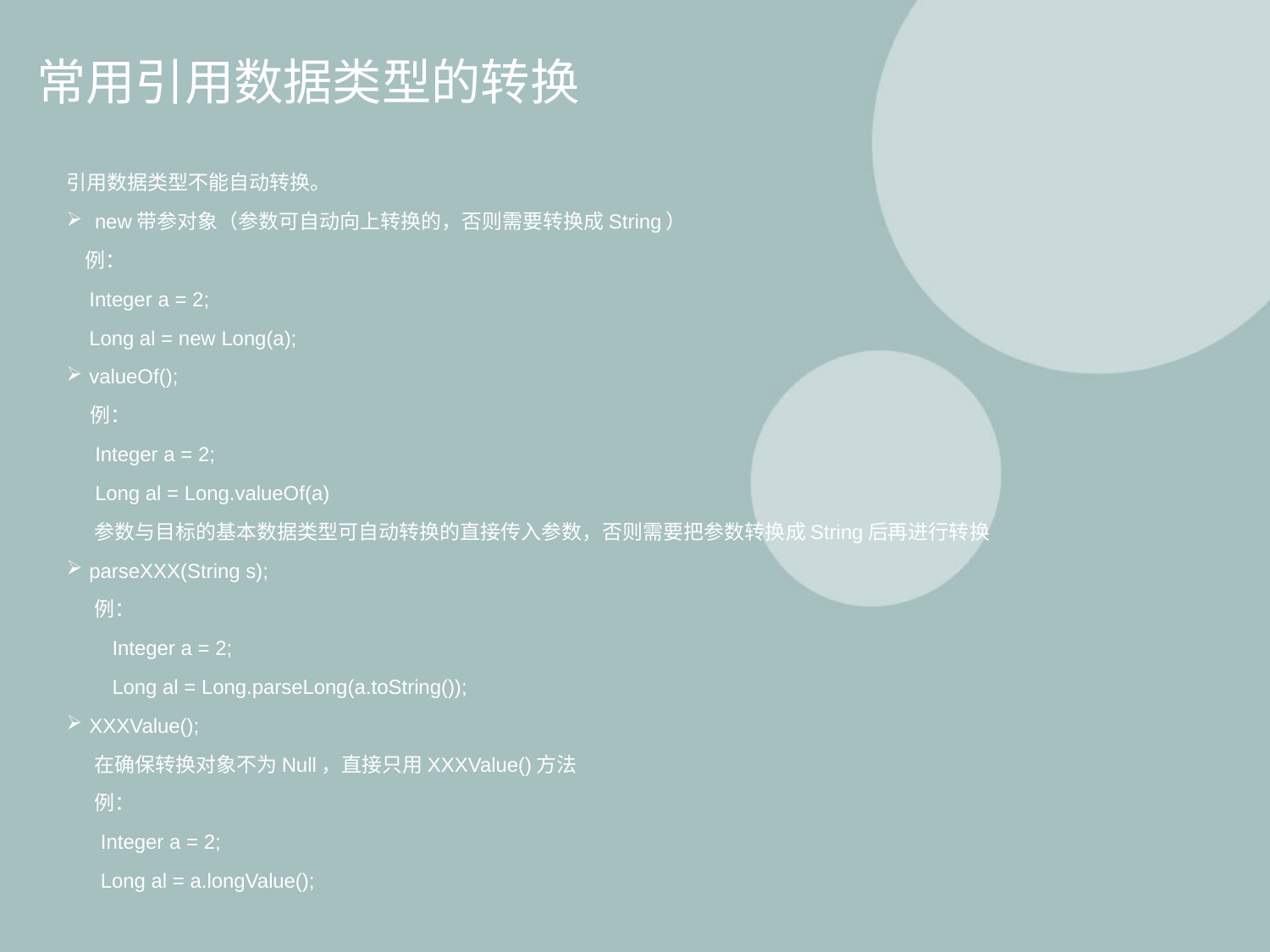

# 常用引用数据类型的转换
引用数据类型不能自动转换。
 new带参对象（参数可自动向上转换的，否则需要转换成String）
   例：
    Integer a = 2;
    Long al = new Long(a);
valueOf();
    例：
     Integer a = 2;
     Long al = Long.valueOf(a)
     参数与目标的基本数据类型可自动转换的直接传入参数，否则需要把参数转换成String后再进行转换
parseXXX(String s);
     例：
        Integer a = 2;
        Long al = Long.parseLong(a.toString());
XXXValue();
     在确保转换对象不为Null，直接只用XXXValue()方法
     例：
      Integer a = 2;
      Long al = a.longValue();